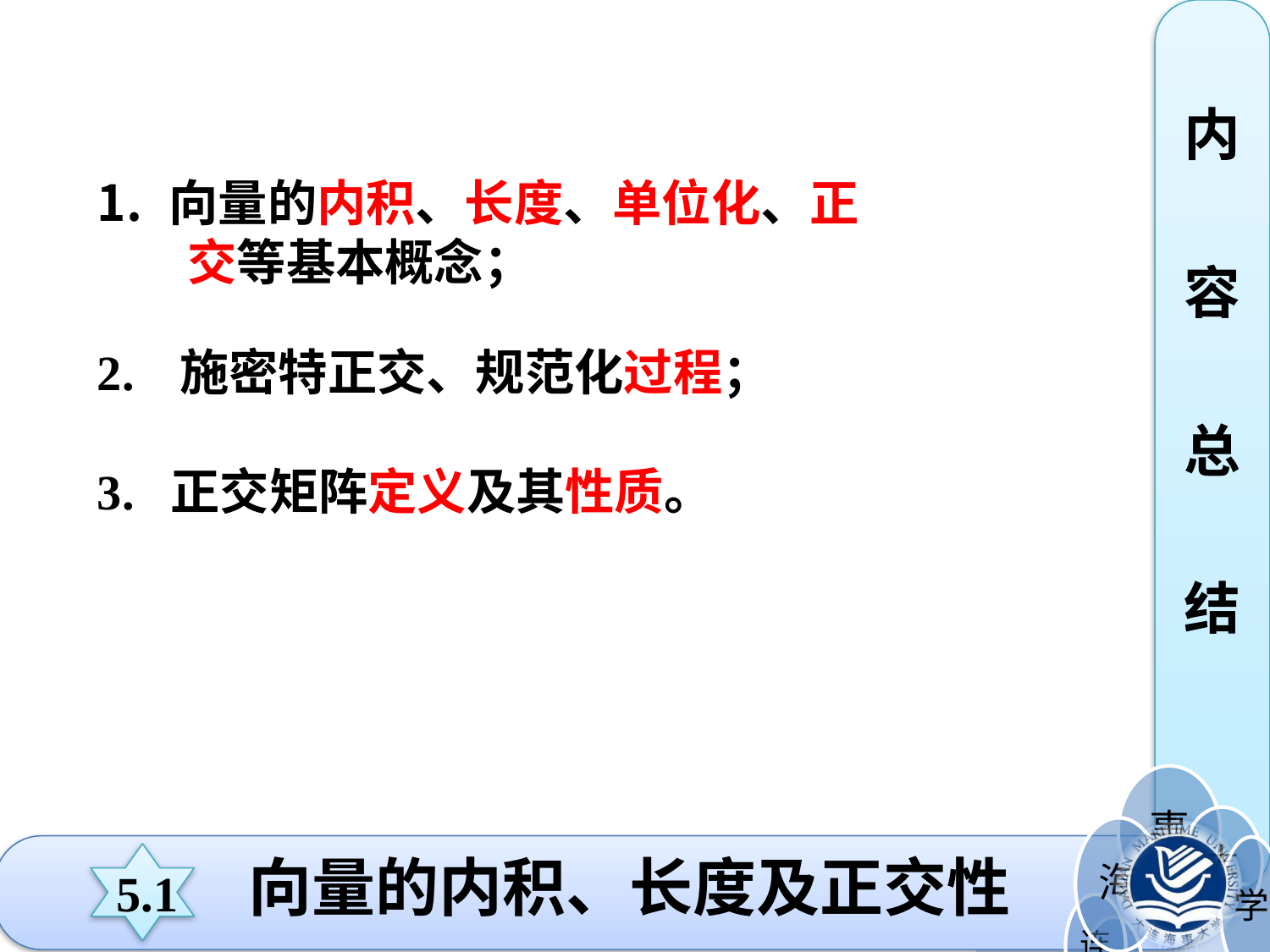

内

容

总

结
向量的内积、长度、单位化、正
       交等基本概念；
2.   施密特正交、规范化过程；
3.  正交矩阵定义及其性质。

向量的内积、长度及正交性
5.1